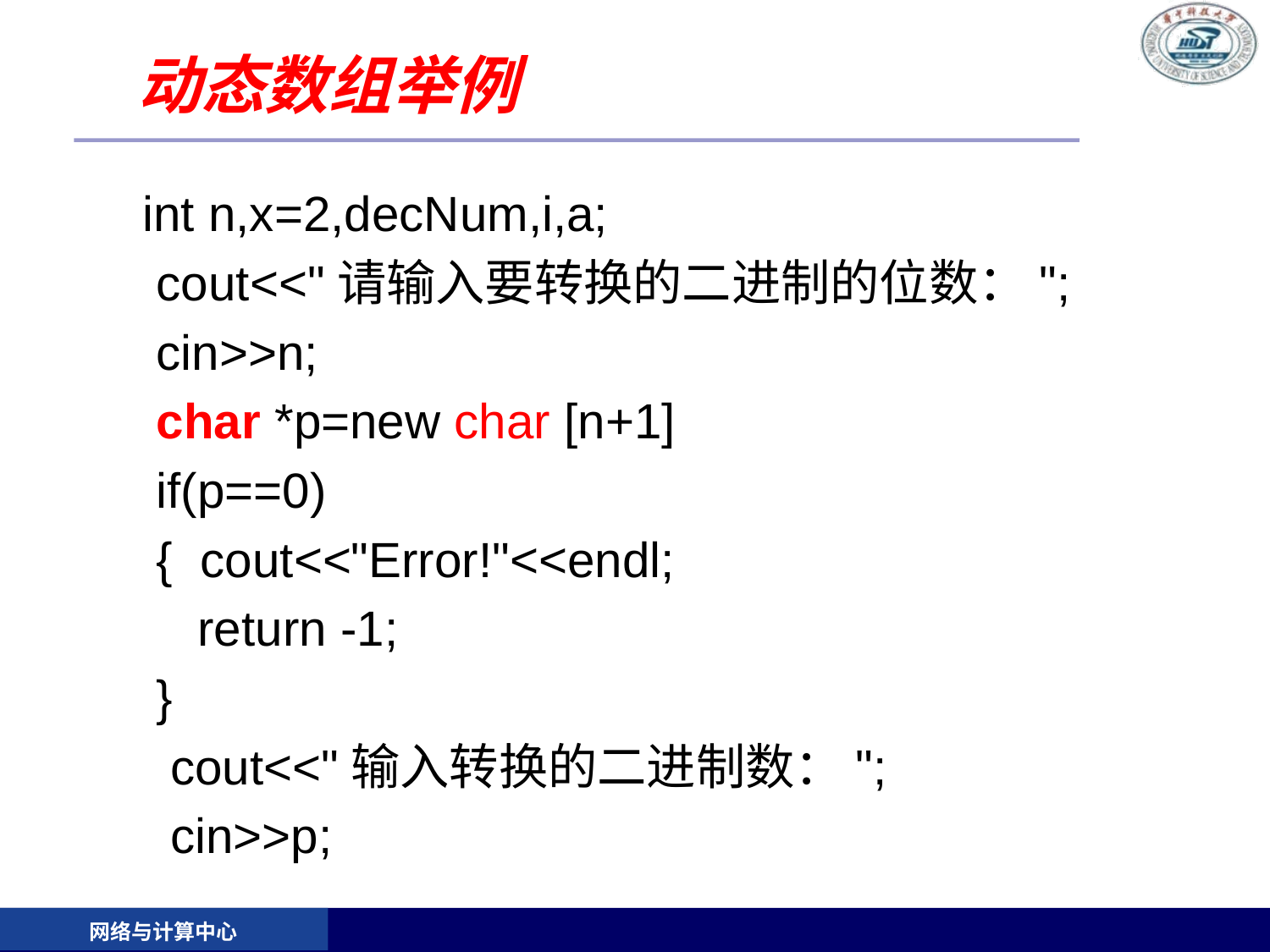

# 动态数组举例
    int n,x=2,decNum,i,a;
     cout<<"请输入要转换的二进制的位数：";
     cin>>n;
     char *p=new char [n+1]
     if(p==0)
     {  cout<<"Error!"<<endl;
        return -1;
     }
      cout<<"输入转换的二进制数：";
      cin>>p;

网络与计算中心